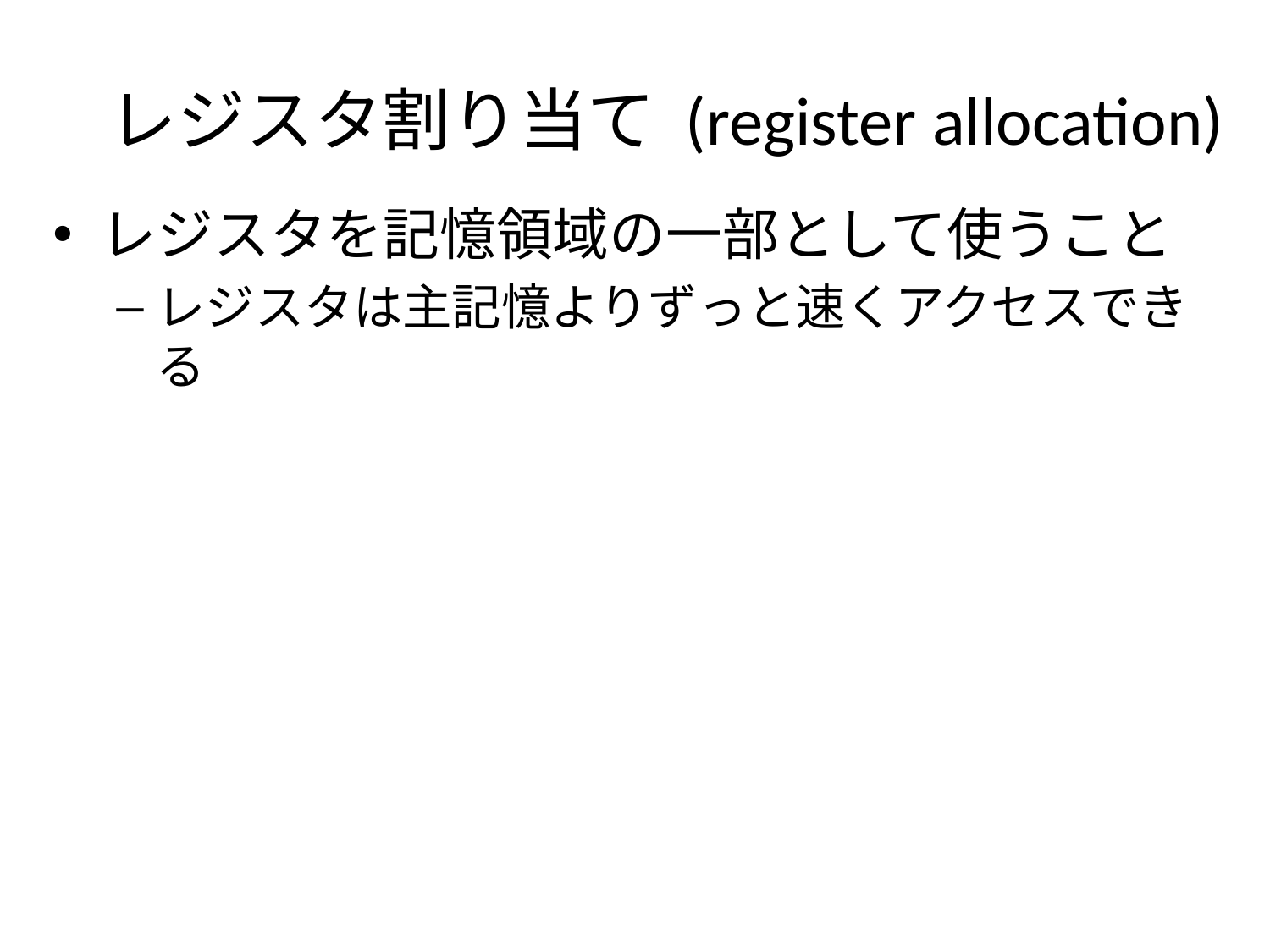

# レジスタ割り当て (register allocation)
レジスタを記憶領域の一部として使うこと
レジスタは主記憶よりずっと速くアクセスできる